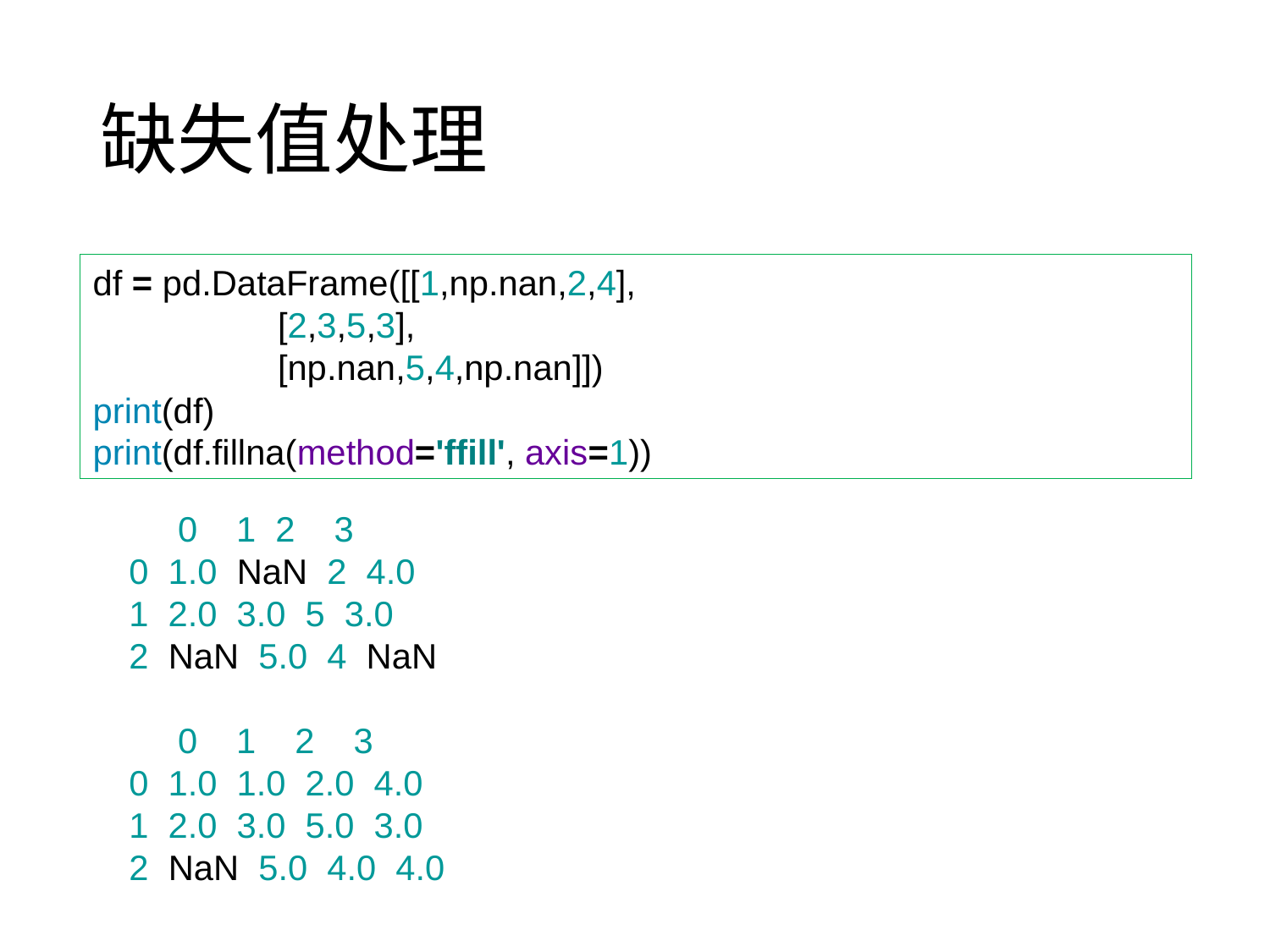

# 缺失值处理
df = pd.DataFrame([[1,np.nan,2,4],
                   [2,3,5,3],
                   [np.nan,5,4,np.nan]])
print(df)
print(df.fillna(method='ffill', axis=1))

     0    1  2    3
0  1.0  NaN  2  4.0
1  2.0  3.0  5  3.0
2  NaN  5.0  4  NaN
     0    1    2    3
0  1.0  1.0  2.0  4.0
1  2.0  3.0  5.0  3.0
2  NaN  5.0  4.0  4.0
51